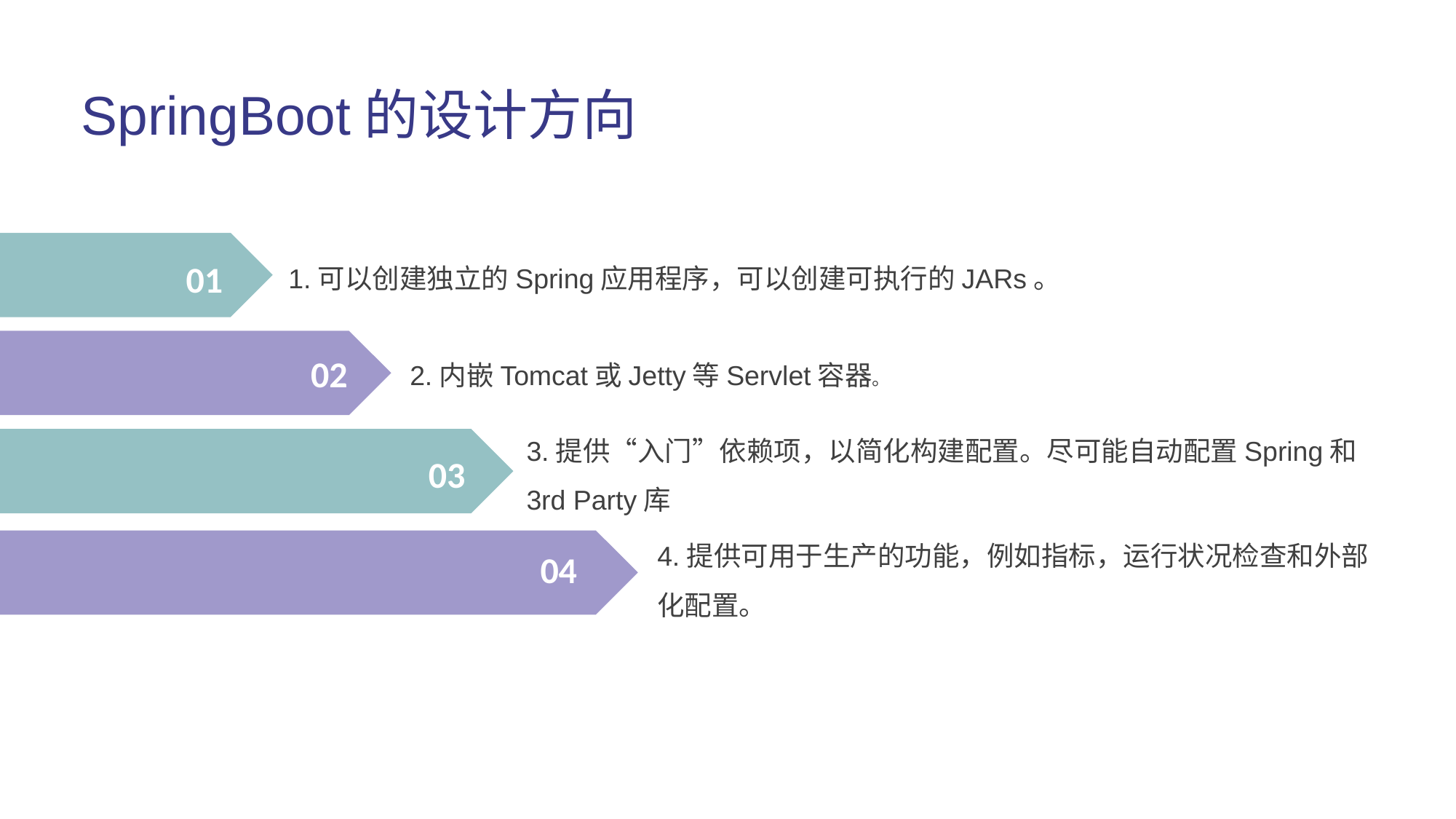

SpringBoot的设计方向

1.可以创建独立的Spring应用程序，可以创建可执行的JARs。
01

2.内嵌Tomcat或Jetty等Servlet容器。
02
3.提供“入门”依赖项，以简化构建配置。尽可能自动配置Spring和3rd Party库

03
4.提供可用于生产的功能，例如指标，运行状况检查和外部化配置。

04